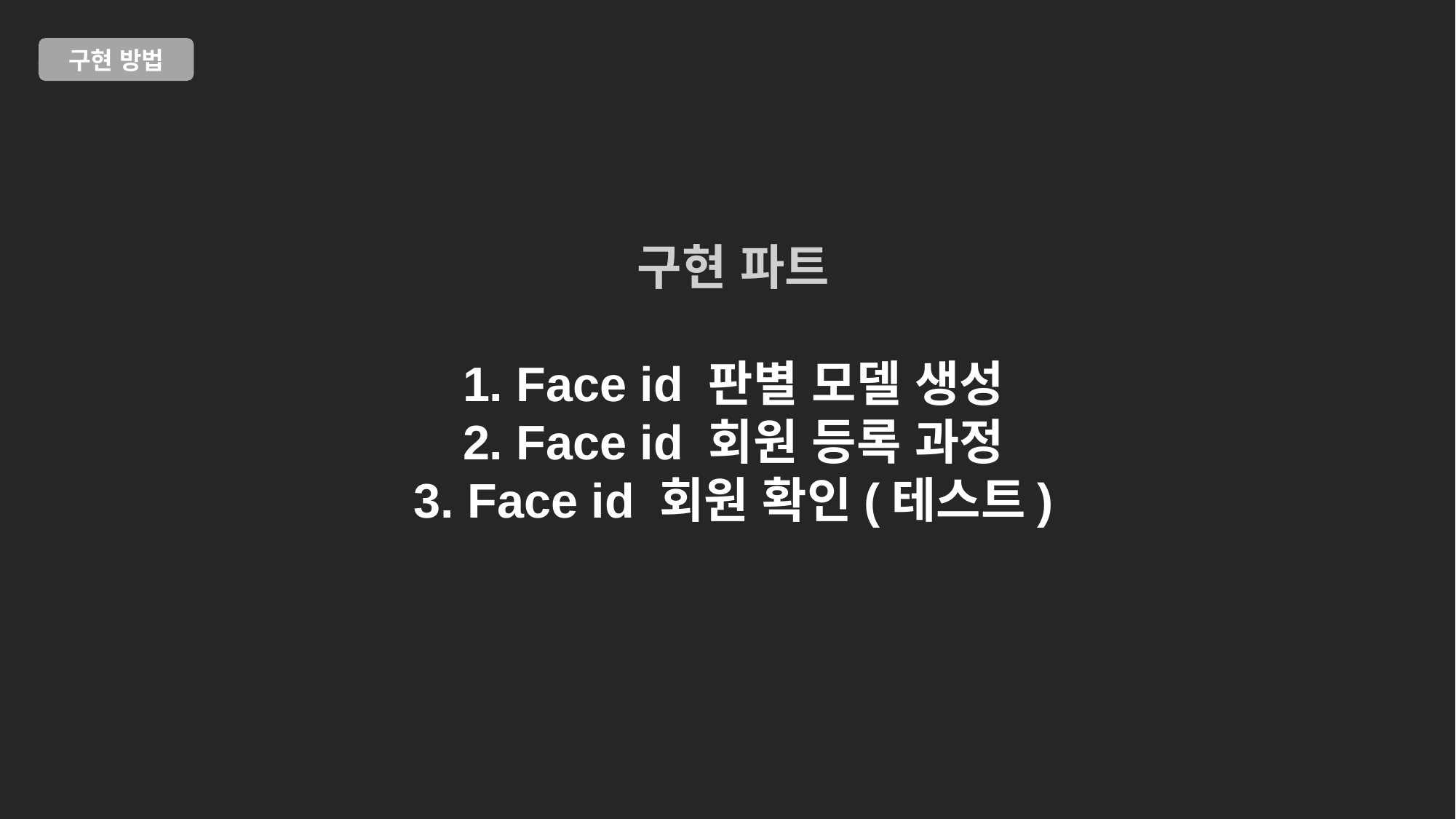

구현 방법
구현 파트

1. Face id 판별 모델 생성
2. Face id 회원 등록 과정
3. Face id 회원 확인(테스트)